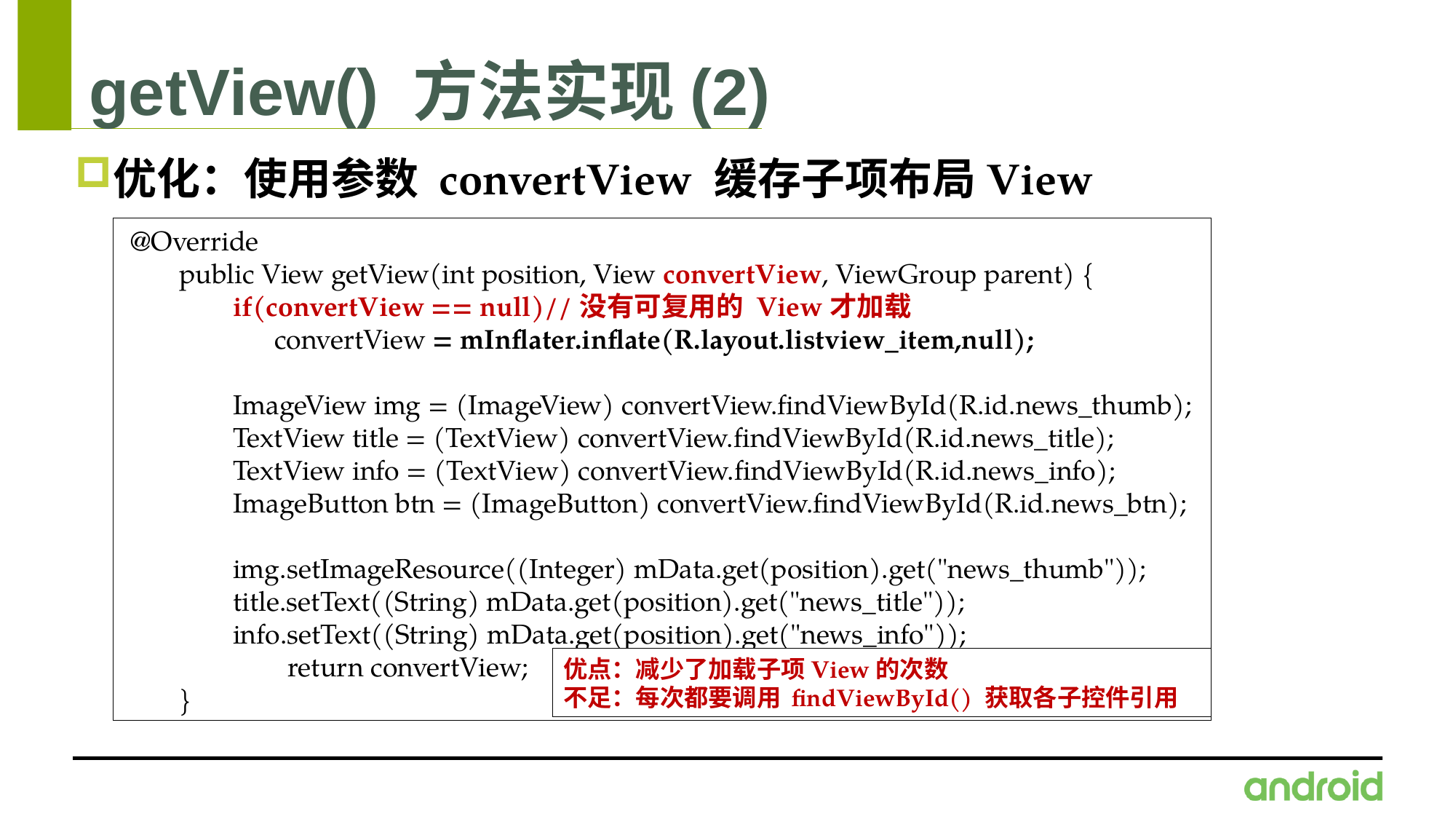

# getView() 方法实现(2)
优化：使用参数 convertView 缓存子项布局View

 @Override
        public View getView(int position, View convertView, ViewGroup parent) {
            	if(convertView == null)//没有可复用的 View才加载
	      convertView = mInflater.inflate(R.layout.listview_item,null);

	ImageView img = (ImageView) convertView.findViewById(R.id.news_thumb);
	TextView title = (TextView) convertView.findViewById(R.id.news_title);
	TextView info = (TextView) convertView.findViewById(R.id.news_info);
	ImageButton btn = (ImageButton) convertView.findViewById(R.id.news_btn);

	img.setImageResource((Integer) mData.get(position).get("news_thumb"));
	title.setText((String) mData.get(position).get("news_title"));
	info.setText((String) mData.get(position).get("news_info"));
	return convertView;
        }
优点：减少了加载子项View的次数
不足：每次都要调用 findViewById() 获取各子控件引用